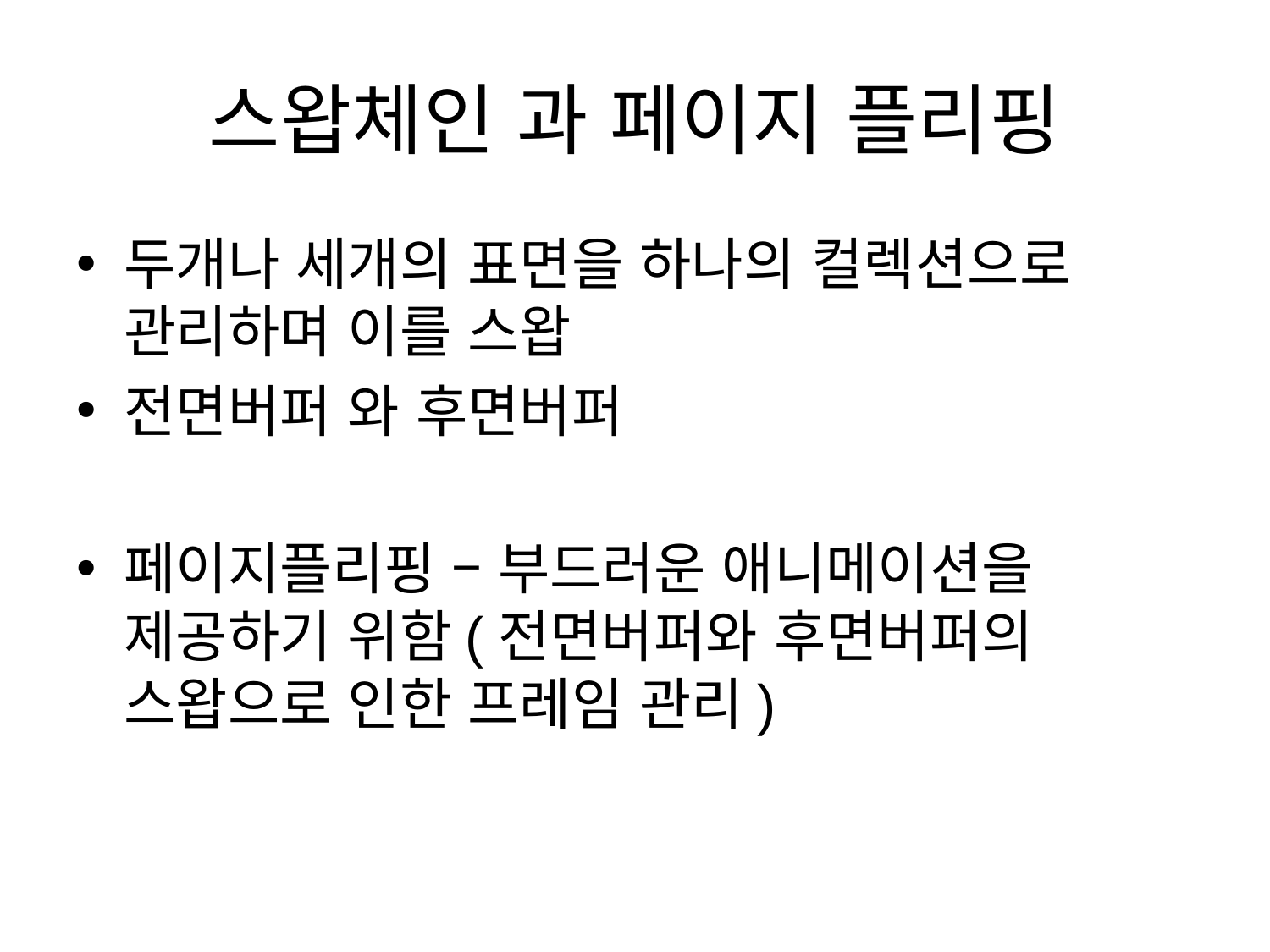

# 스왑체인 과 페이지 플리핑
두개나 세개의 표면을 하나의 컬렉션으로 관리하며 이를 스왑
전면버퍼 와 후면버퍼

페이지플리핑 – 부드러운 애니메이션을 제공하기 위함(전면버퍼와 후면버퍼의 스왑으로 인한 프레임 관리)